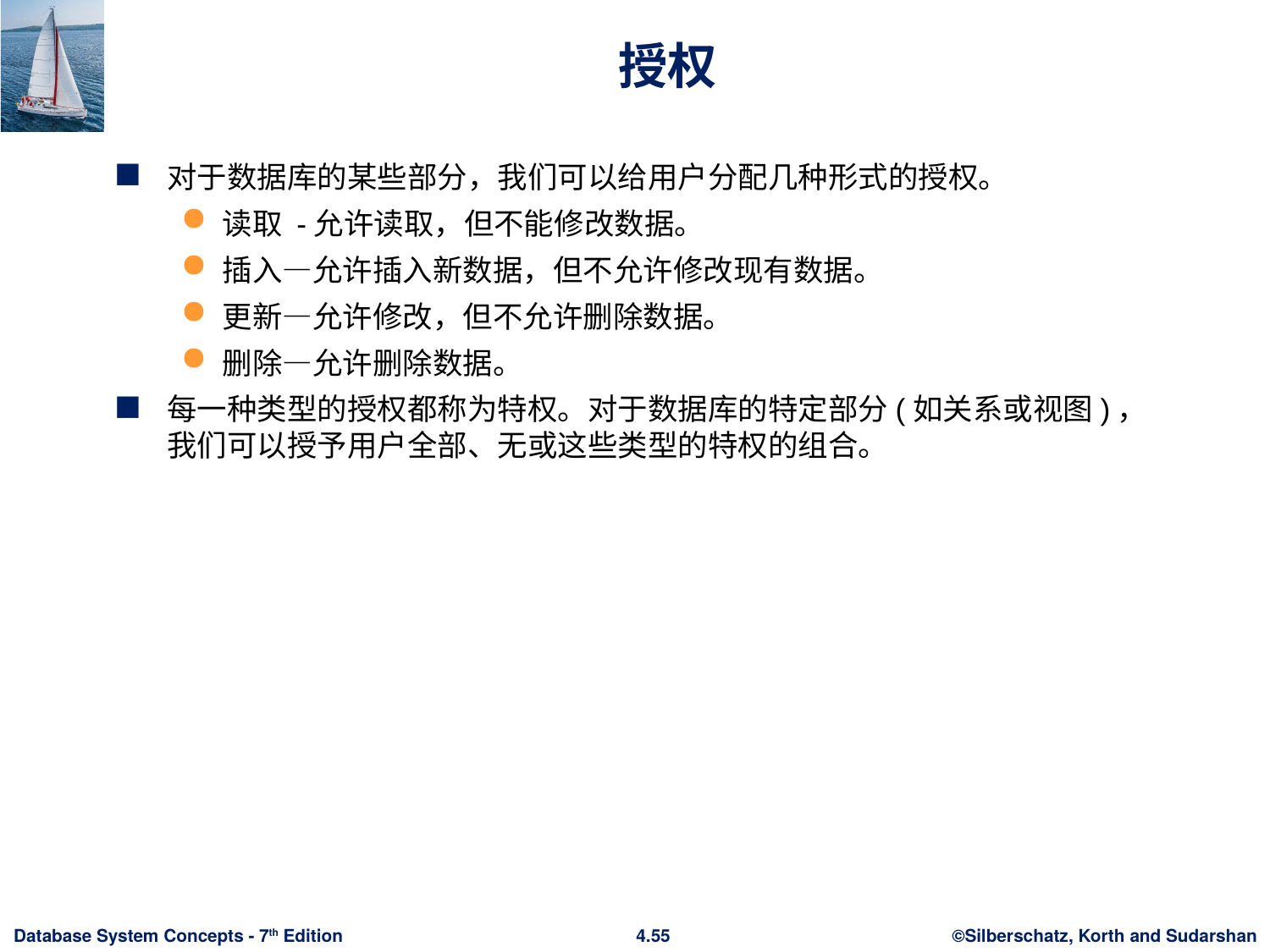

# 授权
对于数据库的某些部分，我们可以给用户分配几种形式的授权。
读取 -允许读取，但不能修改数据。
插入—允许插入新数据，但不允许修改现有数据。
更新—允许修改，但不允许删除数据。
删除—允许删除数据。
每一种类型的授权都称为特权。对于数据库的特定部分(如关系或视图)，我们可以授予用户全部、无或这些类型的特权的组合。